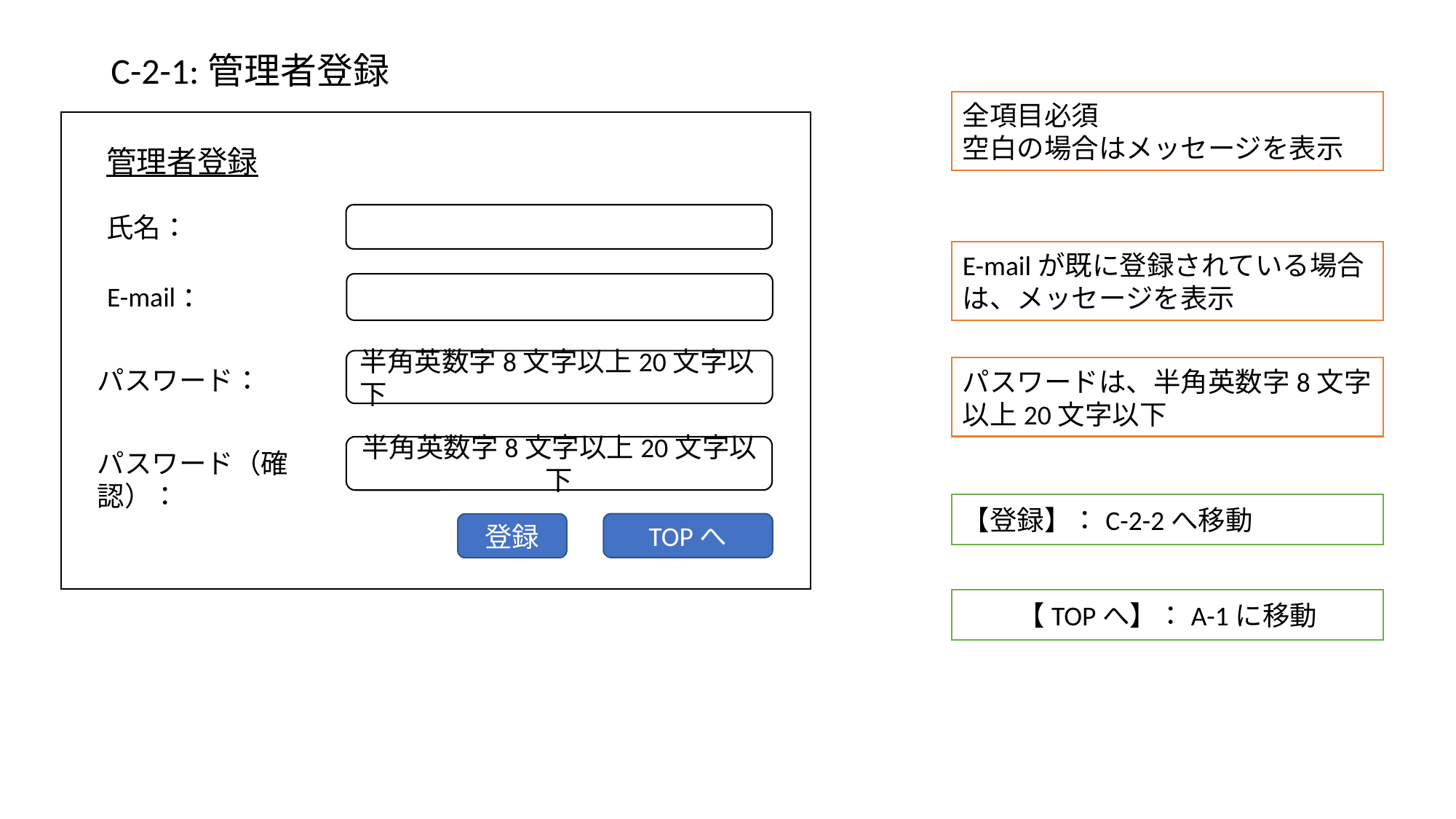

# C-2-1:管理者登録
全項目必須
空白の場合はメッセージを表示

管理者登録

氏名：
E-mailが既に登録されている場合は、メッセージを表示

E-mail：
半角英数字8文字以上20文字以下
パスワード：
パスワードは、半角英数字8文字以上20文字以下
半角英数字8文字以上20文字以下
パスワード（確認）：
【登録】：C-2-2へ移動
TOPへ
登録
【TOPへ】：A-1に移動